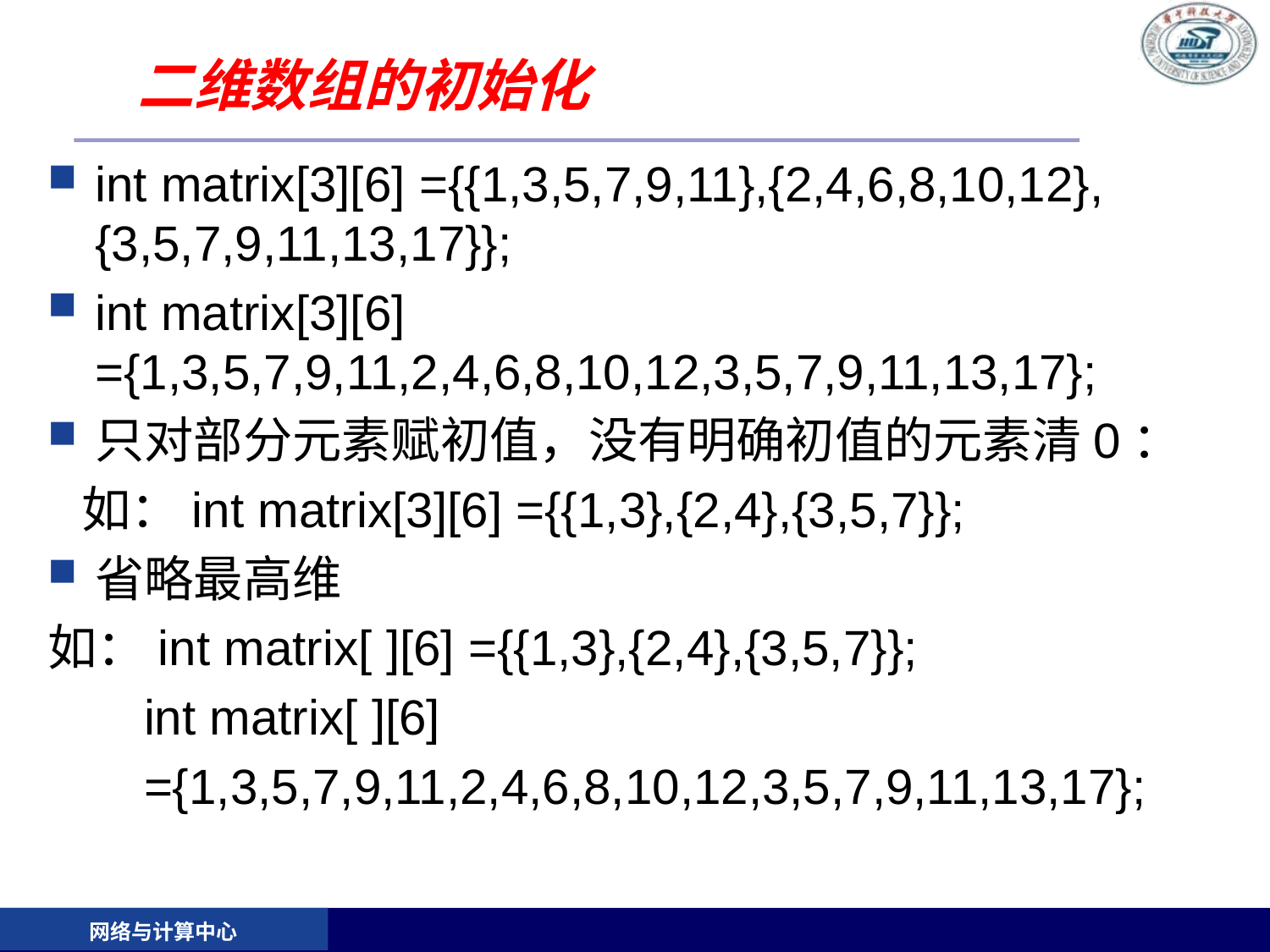

# 二维数组的初始化
int matrix[3][6] ={{1,3,5,7,9,11},{2,4,6,8,10,12},{3,5,7,9,11,13,17}};
int matrix[3][6] ={1,3,5,7,9,11,2,4,6,8,10,12,3,5,7,9,11,13,17};
只对部分元素赋初值，没有明确初值的元素清0：
  如：int matrix[3][6] ={{1,3},{2,4},{3,5,7}};
省略最高维
如：int matrix[ ][6] ={{1,3},{2,4},{3,5,7}};
       int matrix[ ][6]
       ={1,3,5,7,9,11,2,4,6,8,10,12,3,5,7,9,11,13,17};

网络与计算中心